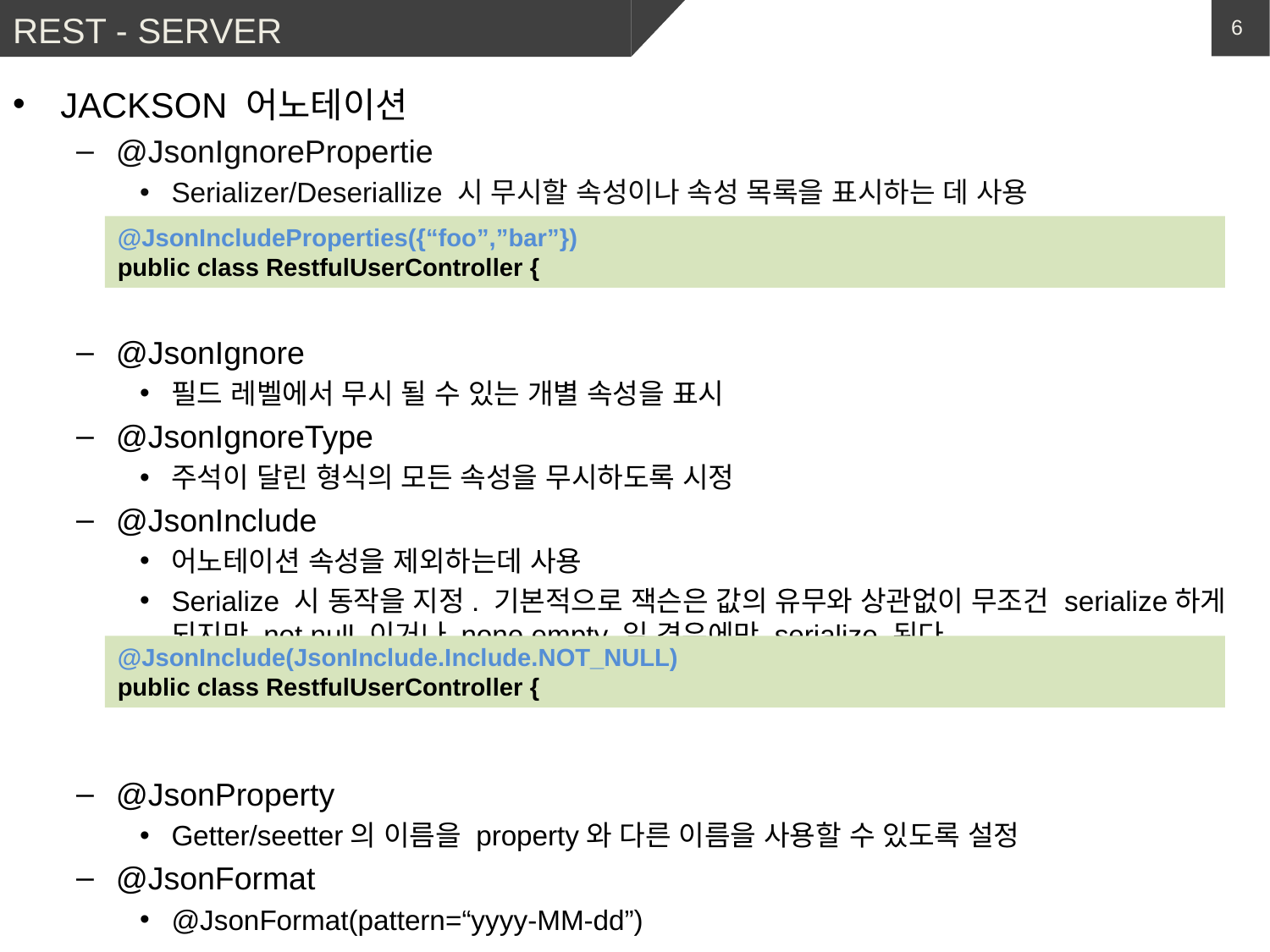

# REST - SERVER
6
JACKSON 어노테이션
@JsonIgnorePropertie
Serializer/Deseriallize 시 무시할 속성이나 속성 목록을 표시하는 데 사용

@JsonIgnore
필드 레벨에서 무시 될 수 있는 개별 속성을 표시
@JsonIgnoreType
주석이 달린 형식의 모든 속성을 무시하도록 시정
@JsonInclude
어노테이션 속성을 제외하는데 사용
Serialize 시 동작을 지정. 기본적으로 잭슨은 값의 유무와 상관없이 무조건 serialize하게 되지만 not null 이거나 none empty 일 경우에만 serialize 된다.

@JsonProperty
Getter/seetter의 이름을 property와 다른 이름을 사용할 수 있도록 설정
@JsonFormat
@JsonFormat(pattern=“yyyy-MM-dd”)

@JsonIncludeProperties({“foo”,”bar”})
public class RestfulUserController {
@JsonInclude(JsonInclude.Include.NOT_NULL)
public class RestfulUserController {